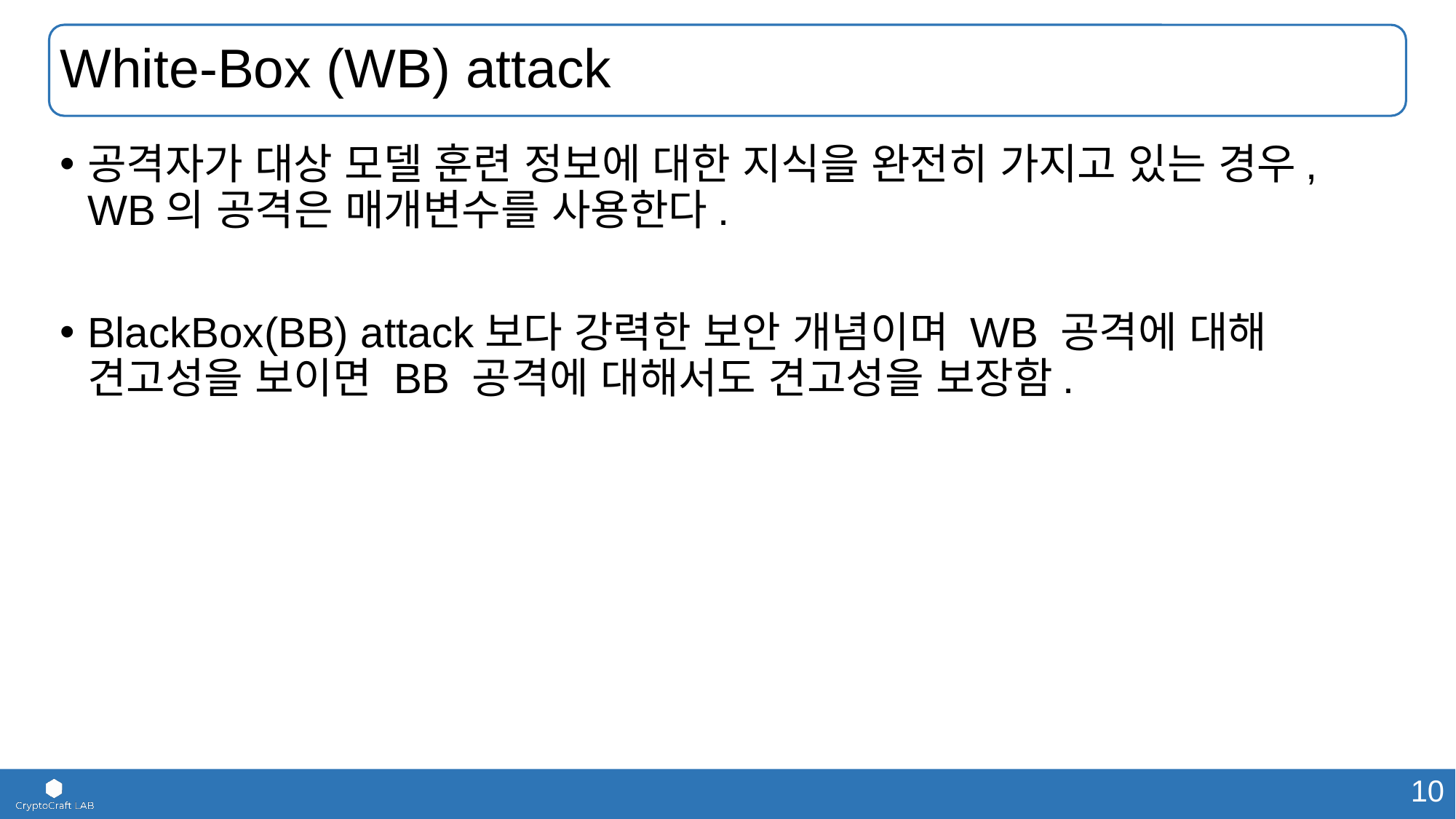

# White-Box (WB) attack
공격자가 대상 모델 훈련 정보에 대한 지식을 완전히 가지고 있는 경우, WB의 공격은 매개변수를 사용한다.

BlackBox(BB) attack보다 강력한 보안 개념이며 WB 공격에 대해 견고성을 보이면 BB 공격에 대해서도 견고성을 보장함.